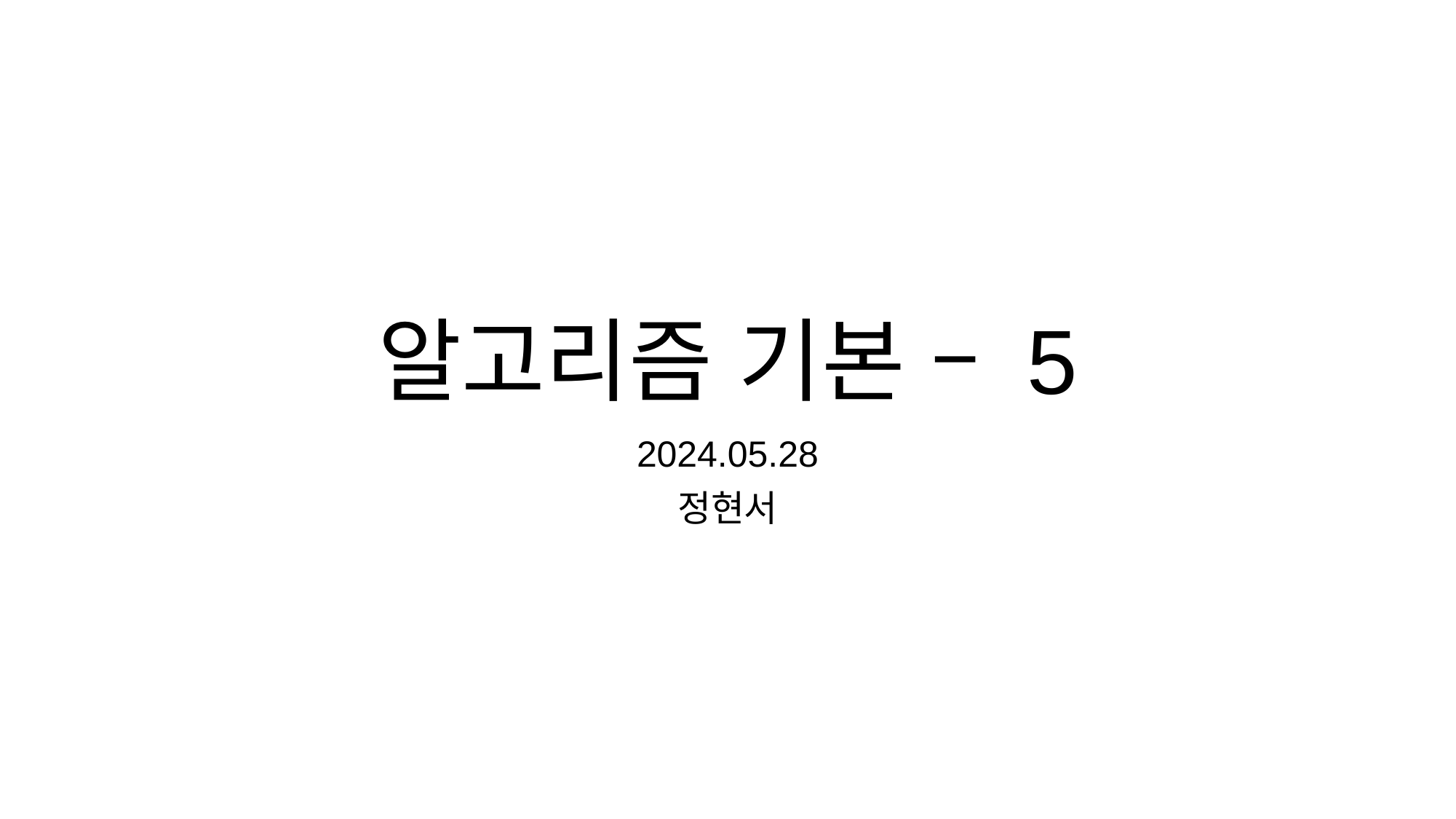

# 알고리즘 기본 – 5
2024.05.28
정현서